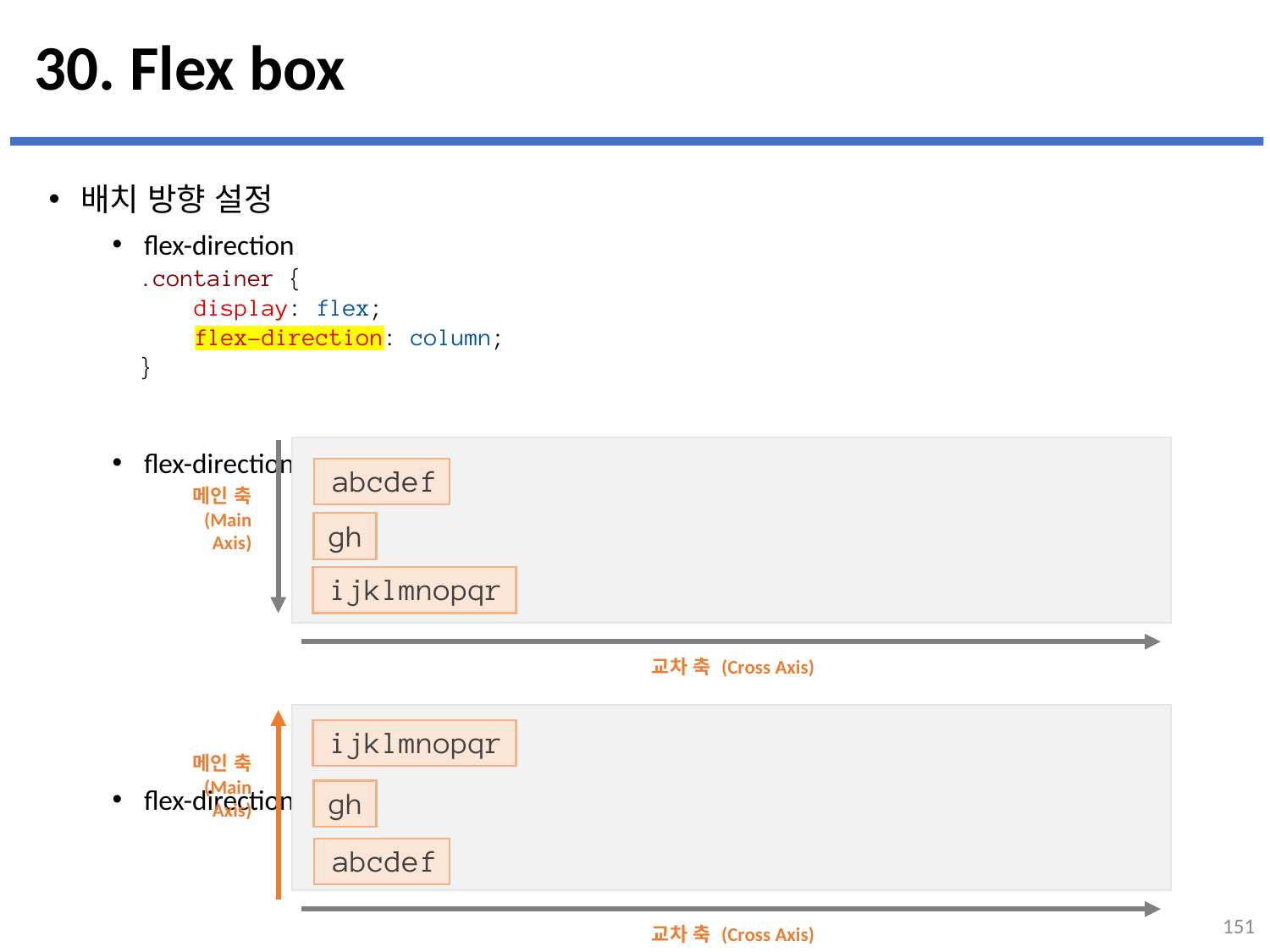

# 30. Flex box
배치 방향 설정
flex-direction

flex-direction: column

flex-direction: column-reverse

.container {
    display: flex;
    flex-direction: column;
}

abcdef
메인 축 (Main Axis)
gh
ijklmnopqr
교차 축 (Cross Axis)

ijklmnopqr
메인 축 (Main Axis)
gh
abcdef
교차 축 (Cross Axis)
151